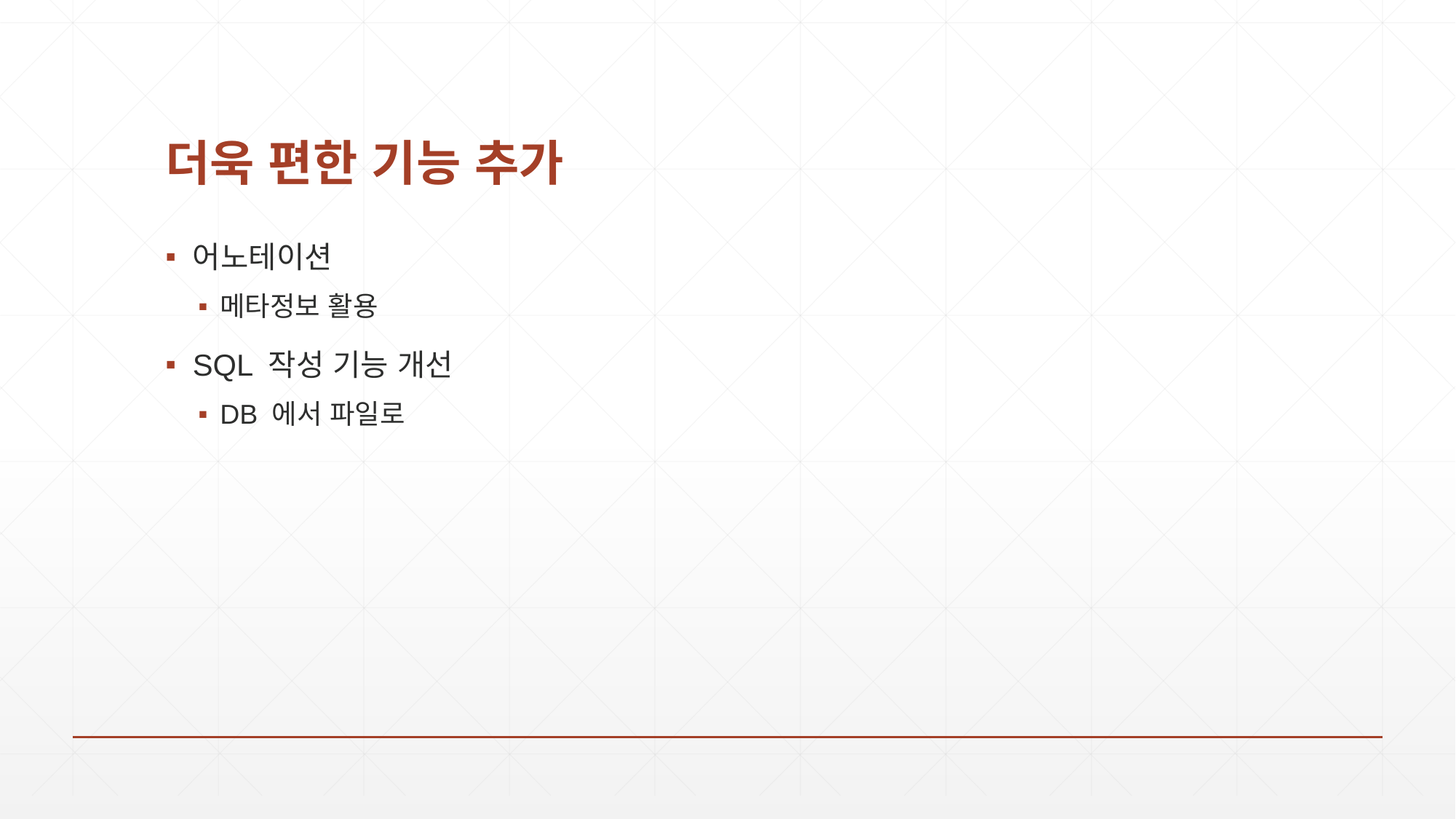

# 더욱 편한 기능 추가
어노테이션
메타정보 활용
SQL 작성 기능 개선
DB 에서 파일로